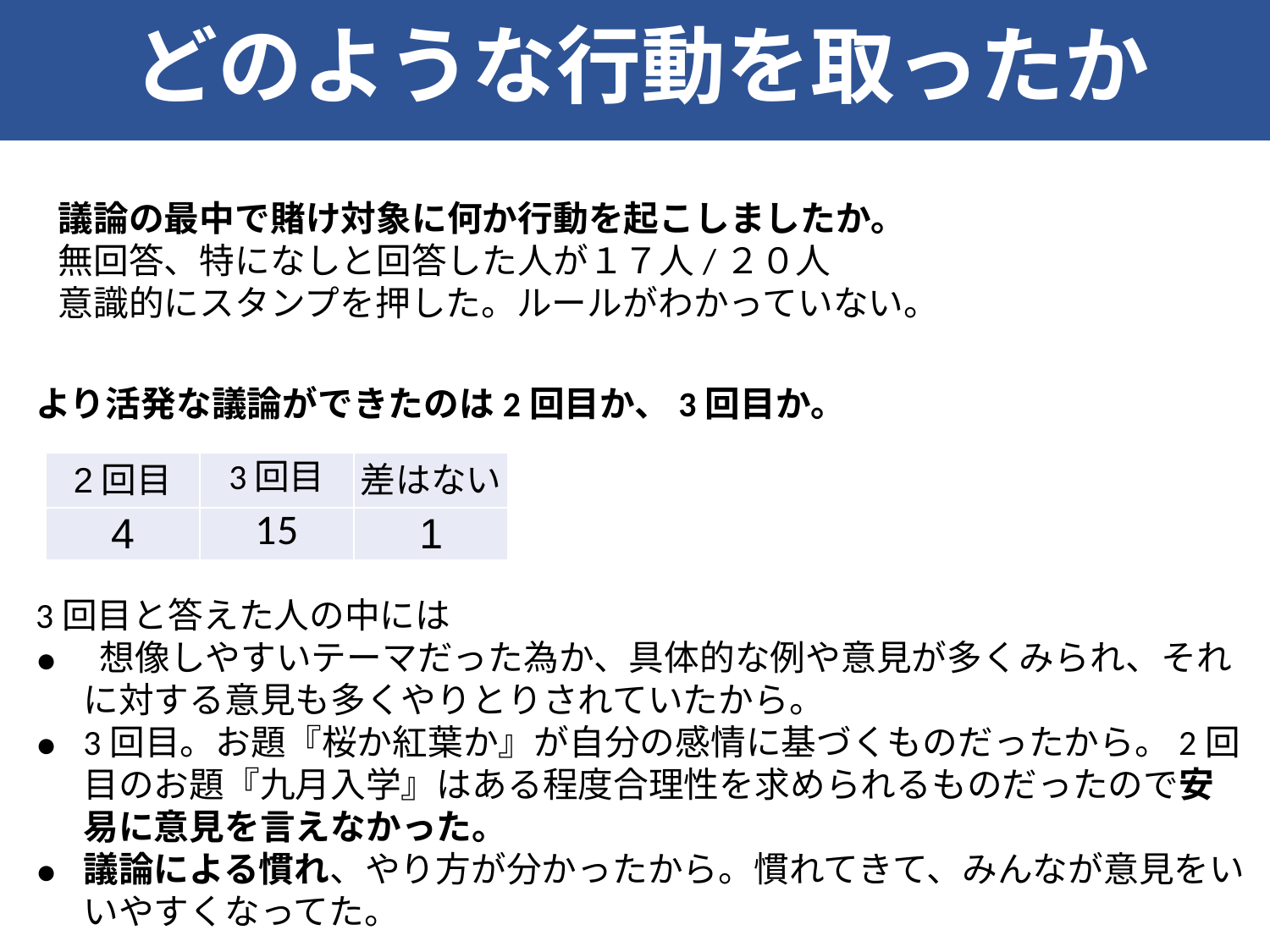

どのような行動を取ったか
議論の最中で賭け対象に何か行動を起こしましたか。
無回答、特になしと回答した人が１７人/２０人
意識的にスタンプを押した。ルールがわかっていない。

より活発な議論ができたのは2回目か、3回目か。

3回目と答えた人の中には
 想像しやすいテーマだった為か、具体的な例や意見が多くみられ、それに対する意見も多くやりとりされていたから。
3回目。お題『桜か紅葉か』が自分の感情に基づくものだったから。2回目のお題『九月入学』はある程度合理性を求められるものだったので安易に意見を言えなかった。
議論による慣れ、やり方が分かったから。慣れてきて、みんなが意見をいいやすくなってた。
| 2回目 | 3回目 | 差はない |
| --- | --- | --- |
| 4 | 15 | 1 |